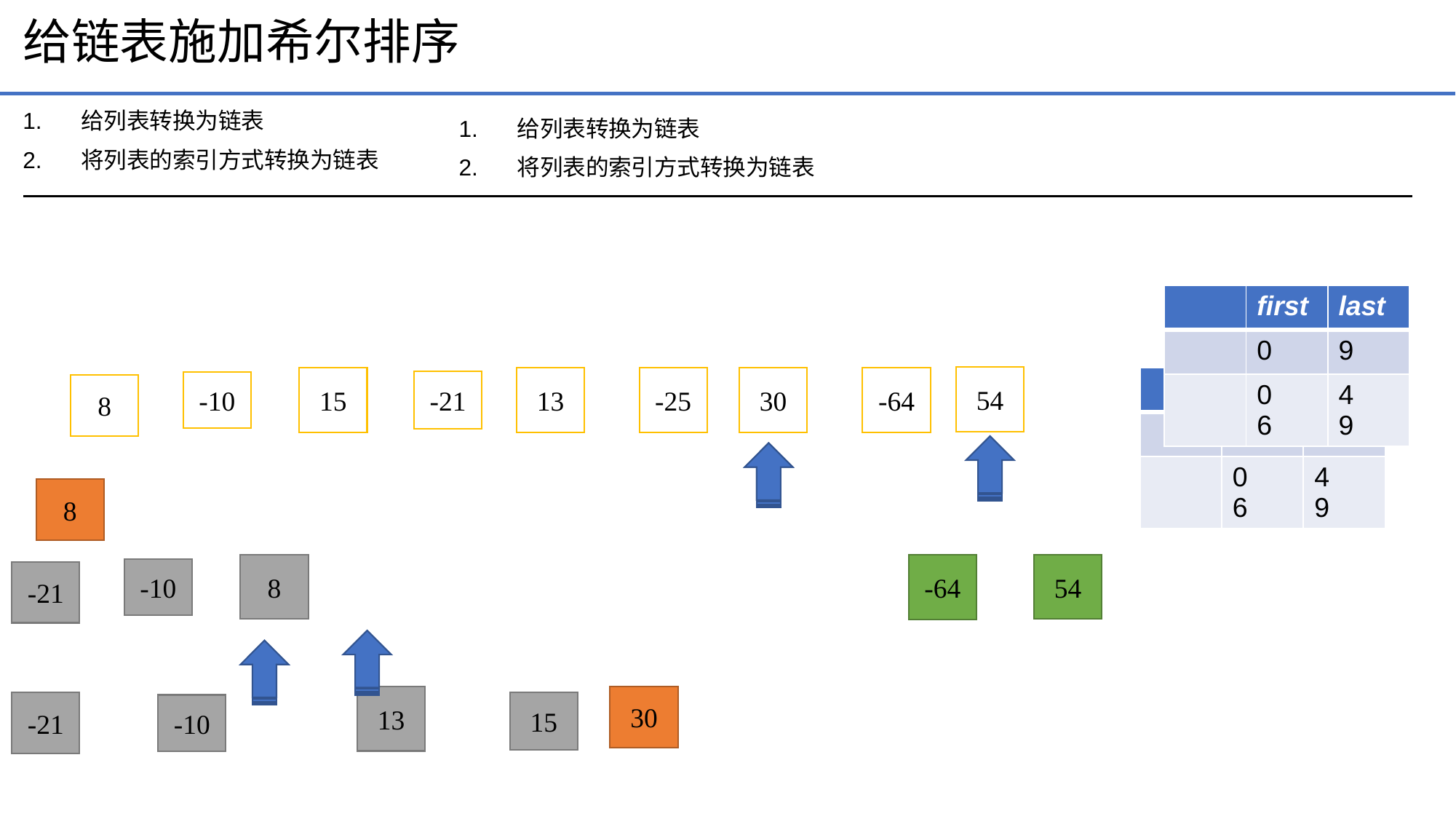

# 给链表施加希尔排序
给列表转换为链表
将列表的索引方式转换为链表
给列表转换为链表
将列表的索引方式转换为链表
|  | first | last |
| --- | --- | --- |
|  | 0 | 9 |
|  | 0 6 | 4 9 |
54
15
13
-25
30
-64

|  | first | last |
| --- | --- | --- |
|  | 0 | 9 |
|  | 0 6 | 4 9 |
-21
-10
8

8
8
54
-64
-10
-21

13
30
-21
15
-10